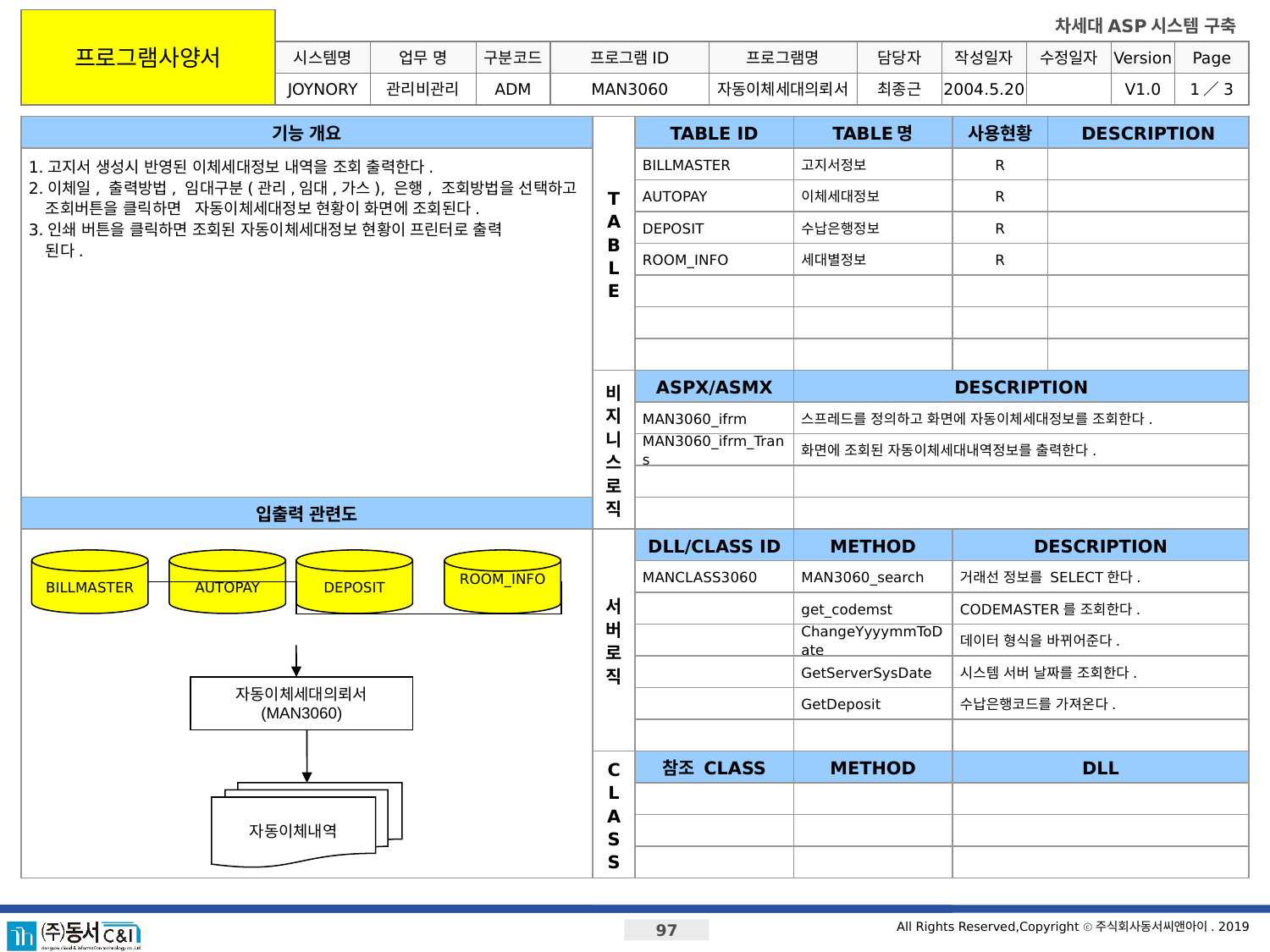

프로그램사양서
시스템명
업무 명
구분코드
프로그램ID
프로그램명
JOYNORY
관리비관리
ADM
MAN3060
자동이체세대의뢰서
최종근
2004.5.20

V1.0
1／3
기능 개요
T
A
B
L
E
TABLE ID
TABLE명
사용현황
DESCRIPTION
1.고지서 생성시 반영된 이체세대정보 내역을 조회 출력한다.
2.이체일, 출력방법, 임대구분(관리,임대,가스), 은행, 조회방법을 선택하고
   조회버튼을 클릭하면   자동이체세대정보 현황이 화면에 조회된다.
3.인쇄 버튼을 클릭하면 조회된 자동이체세대정보 현황이 프린터로 출력
   된다.

BILLMASTER
고지서정보
R

AUTOPAY
이체세대정보
R

DEPOSIT
수납은행정보
R

ROOM_INFO
세대별정보
R

비지니스로직
ASPX/ASMX
DESCRIPTION
MAN3060_ifrm
스프레드를 정의하고 화면에 자동이체세대정보를 조회한다.
MAN3060_ifrm_Trans
화면에 조회된 자동이체세대내역정보를 출력한다.

입출력 관련도

서버로직
DLL/CLASS ID
METHOD
DESCRIPTION
BILLMASTER
AUTOPAY
DEPOSIT
ROOM_INFO

MANCLASS3060
MAN3060_search
거래선 정보를 SELECT한다.

get_codemst
CODEMASTER를 조회한다.

ChangeYyyymmToDate
데이터 형식을 바뀌어준다.

GetServerSysDate
시스템 서버 날짜를 조회한다.
자동이체세대의뢰서
(MAN3060)

GetDeposit
수납은행코드를 가져온다.

C
L
A
S
S
참조 CLASS
METHOD
DLL
자동이체내역